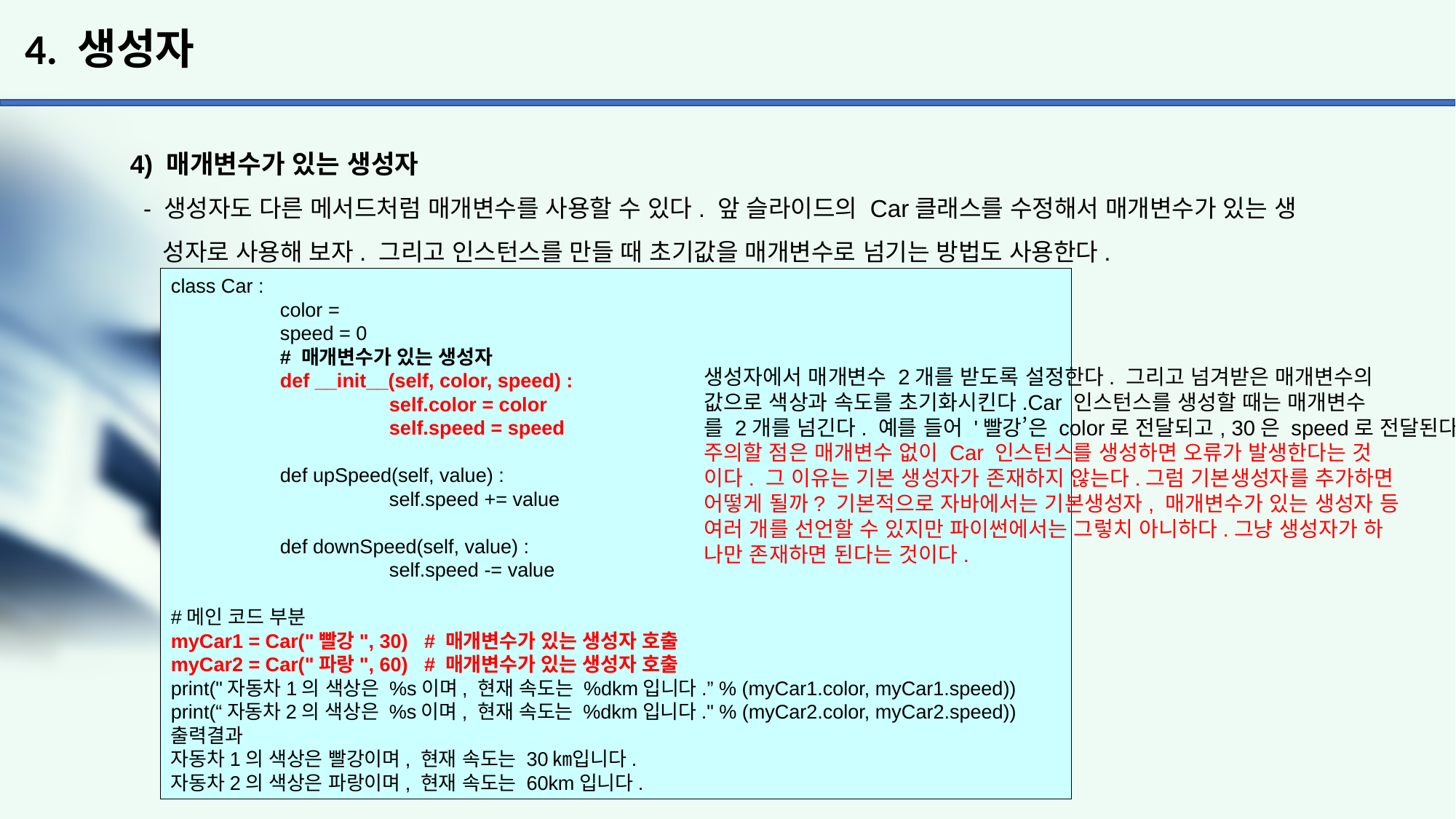

# 4. 생성자
4) 매개변수가 있는 생성자
  - 생성자도 다른 메서드처럼 매개변수를 사용할 수 있다. 앞 슬라이드의 Car클래스를 수정해서 매개변수가 있는 생
    성자로 사용해 보자. 그리고 인스턴스를 만들 때 초기값을 매개변수로 넘기는 방법도 사용한다.
class Car :
	color =
	speed = 0
	# 매개변수가 있는 생성자
	def __init__(self, color, speed) :
		self.color = color
		self.speed = speed

	def upSpeed(self, value) :
		self.speed += value

	def downSpeed(self, value) :
		self.speed -= value

#메인 코드 부분
myCar1 = Car("빨강", 30)   # 매개변수가 있는 생성자 호출
myCar2 = Car("파랑", 60)   # 매개변수가 있는 생성자 호출
print("자동차1의 색상은 %s이며, 현재 속도는 %dkm입니다.” % (myCar1.color, myCar1.speed))
print(“자동차2의 색상은 %s이며, 현재 속도는 %dkm입니다." % (myCar2.color, myCar2.speed))
출력결과
자동차1의 색상은 빨강이며, 현재 속도는 30㎞입니다.
자동차2의 색상은 파랑이며, 현재 속도는 60km입니다.
생성자에서 매개변수 2개를 받도록 설정한다. 그리고 넘겨받은 매개변수의
값으로 색상과 속도를 초기화시킨다.Car 인스턴스를 생성할 때는 매개변수
를 2개를 넘긴다. 예를 들어 '빨강’은 color로 전달되고, 30은 speed로 전달된다.
주의할 점은 매개변수 없이 Car 인스턴스를 생성하면 오류가 발생한다는 것
이다. 그 이유는 기본 생성자가 존재하지 않는다.그럼 기본생성자를 추가하면
어떻게 될까? 기본적으로 자바에서는 기본생성자, 매개변수가 있는 생성자 등
여러 개를 선언할 수 있지만 파이썬에서는 그렇치 아니하다.그냥 생성자가 하
나만 존재하면 된다는 것이다.